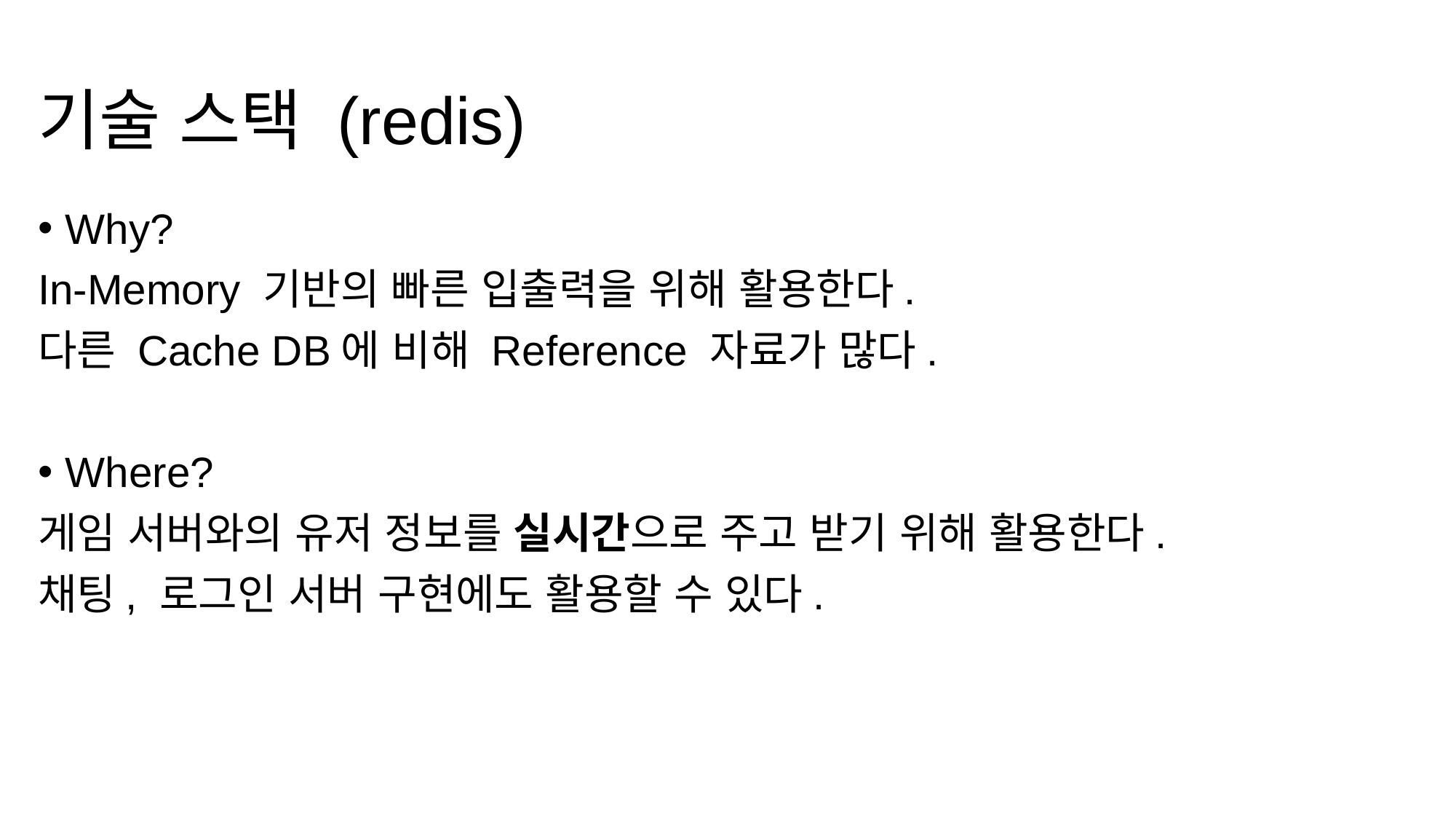

# 기술 스택 (redis)
Why?
In-Memory 기반의 빠른 입출력을 위해 활용한다.
다른 Cache DB에 비해 Reference 자료가 많다.

Where?
게임 서버와의 유저 정보를 실시간으로 주고 받기 위해 활용한다.
채팅, 로그인 서버 구현에도 활용할 수 있다.